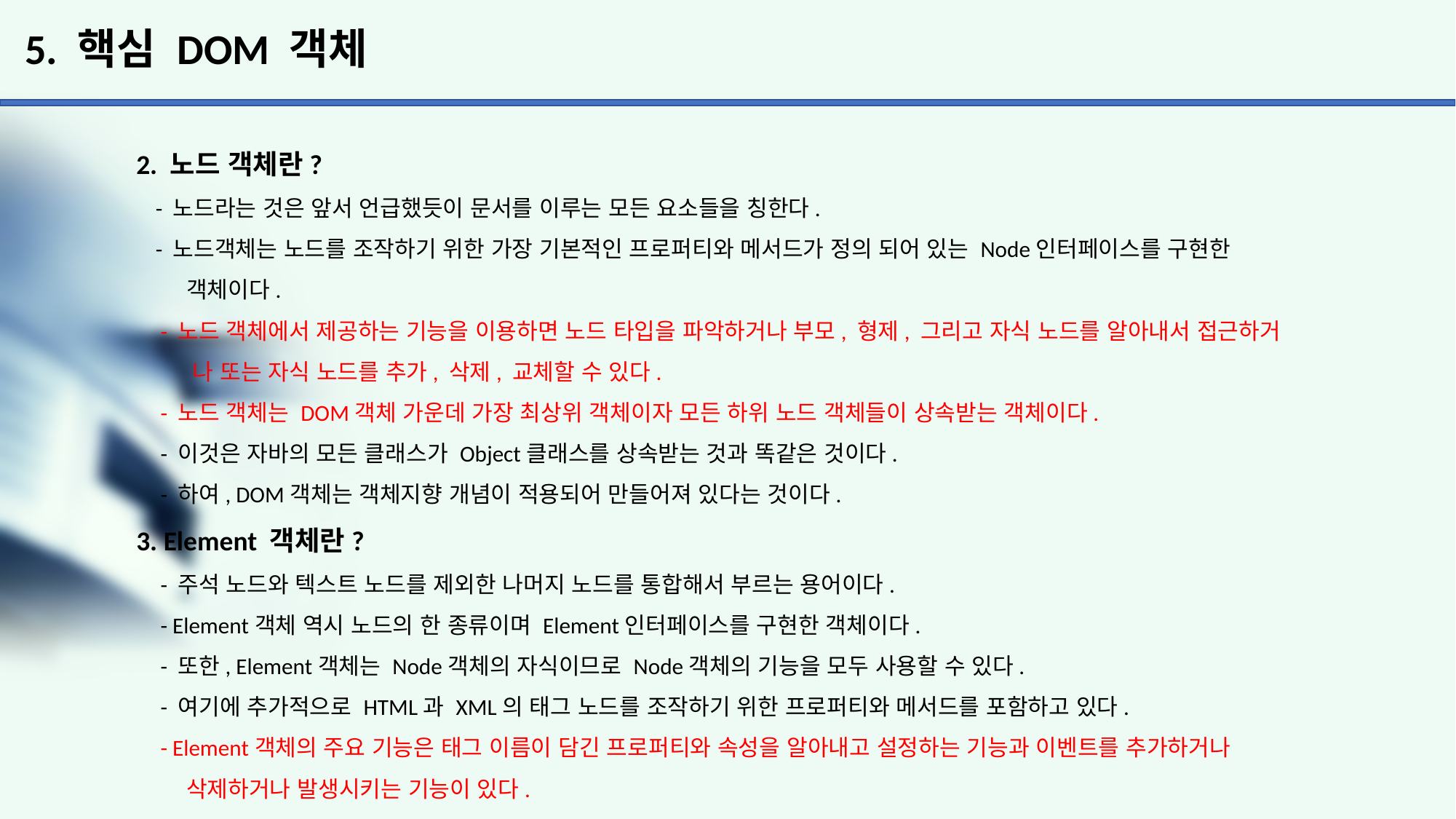

# 5. 핵심 DOM 객체
 2. 노드 객체란?
     - 노드라는 것은 앞서 언급했듯이 문서를 이루는 모든 요소들을 칭한다.
     - 노드객체는 노드를 조작하기 위한 가장 기본적인 프로퍼티와 메서드가 정의 되어 있는 Node인터페이스를 구현한
        객체이다.
      - 노드 객체에서 제공하는 기능을 이용하면 노드 타입을 파악하거나 부모, 형제, 그리고 자식 노드를 알아내서 접근하거
         나 또는 자식 노드를 추가, 삭제, 교체할 수 있다.
      - 노드 객체는 DOM객체 가운데 가장 최상위 객체이자 모든 하위 노드 객체들이 상속받는 객체이다.
      - 이것은 자바의 모든 클래스가 Object클래스를 상속받는 것과 똑같은 것이다.
      - 하여, DOM객체는 객체지향 개념이 적용되어 만들어져 있다는 것이다.
 3. Element 객체란?
      - 주석 노드와 텍스트 노드를 제외한 나머지 노드를 통합해서 부르는 용어이다.
      - Element객체 역시 노드의 한 종류이며 Element인터페이스를 구현한 객체이다.
      - 또한, Element객체는 Node객체의 자식이므로 Node객체의 기능을 모두 사용할 수 있다.
      - 여기에 추가적으로 HTML과 XML의 태그 노드를 조작하기 위한 프로퍼티와 메서드를 포함하고 있다.
      - Element객체의 주요 기능은 태그 이름이 담긴 프로퍼티와 속성을 알아내고 설정하는 기능과 이벤트를 추가하거나
        삭제하거나 발생시키는 기능이 있다.